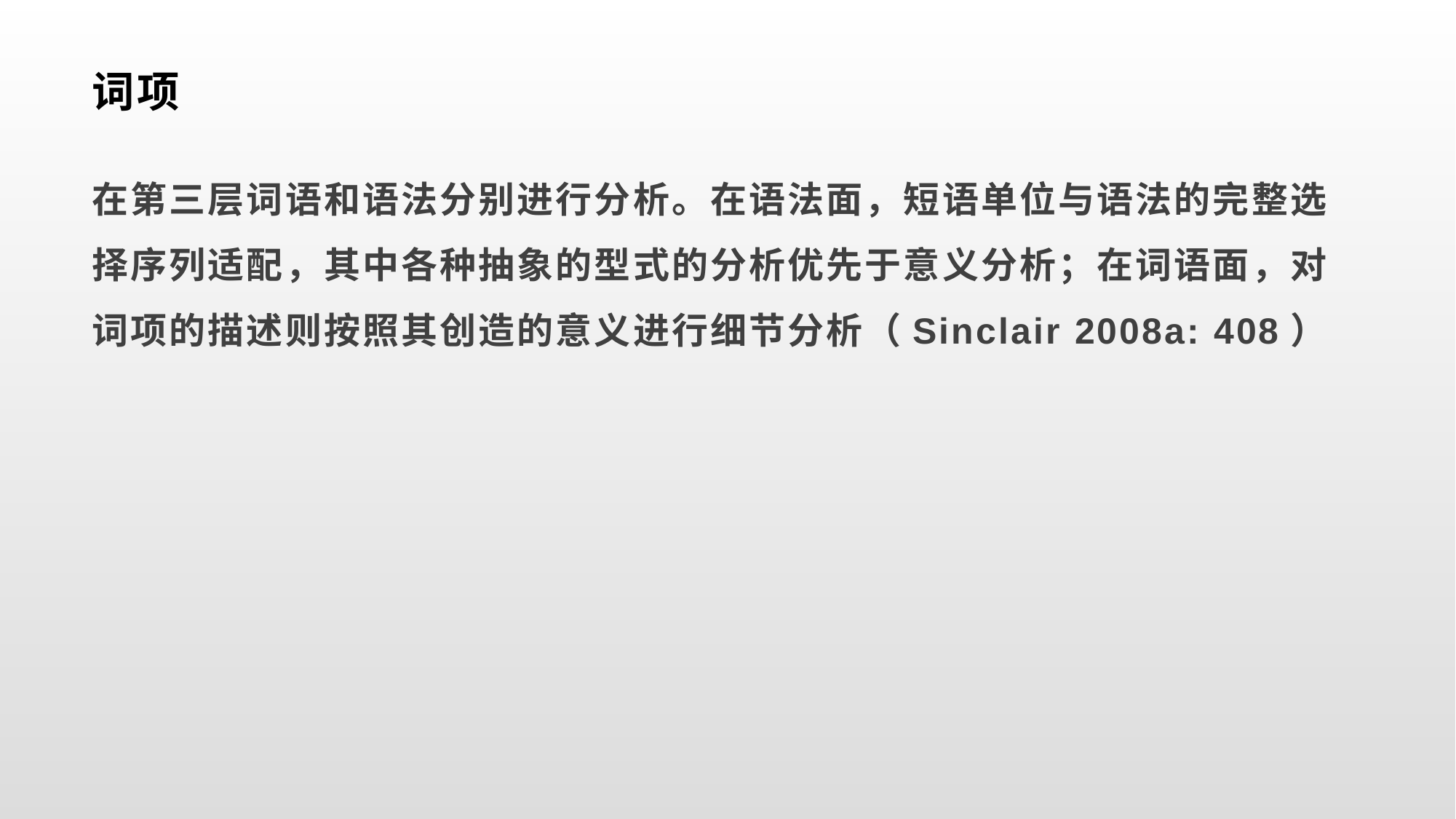

# 词项
在第三层词语和语法分别进行分析。在语法面，短语单位与语法的完整选择序列适配，其中各种抽象的型式的分析优先于意义分析；在词语面，对词项的描述则按照其创造的意义进行细节分析（Sinclair 2008a: 408）